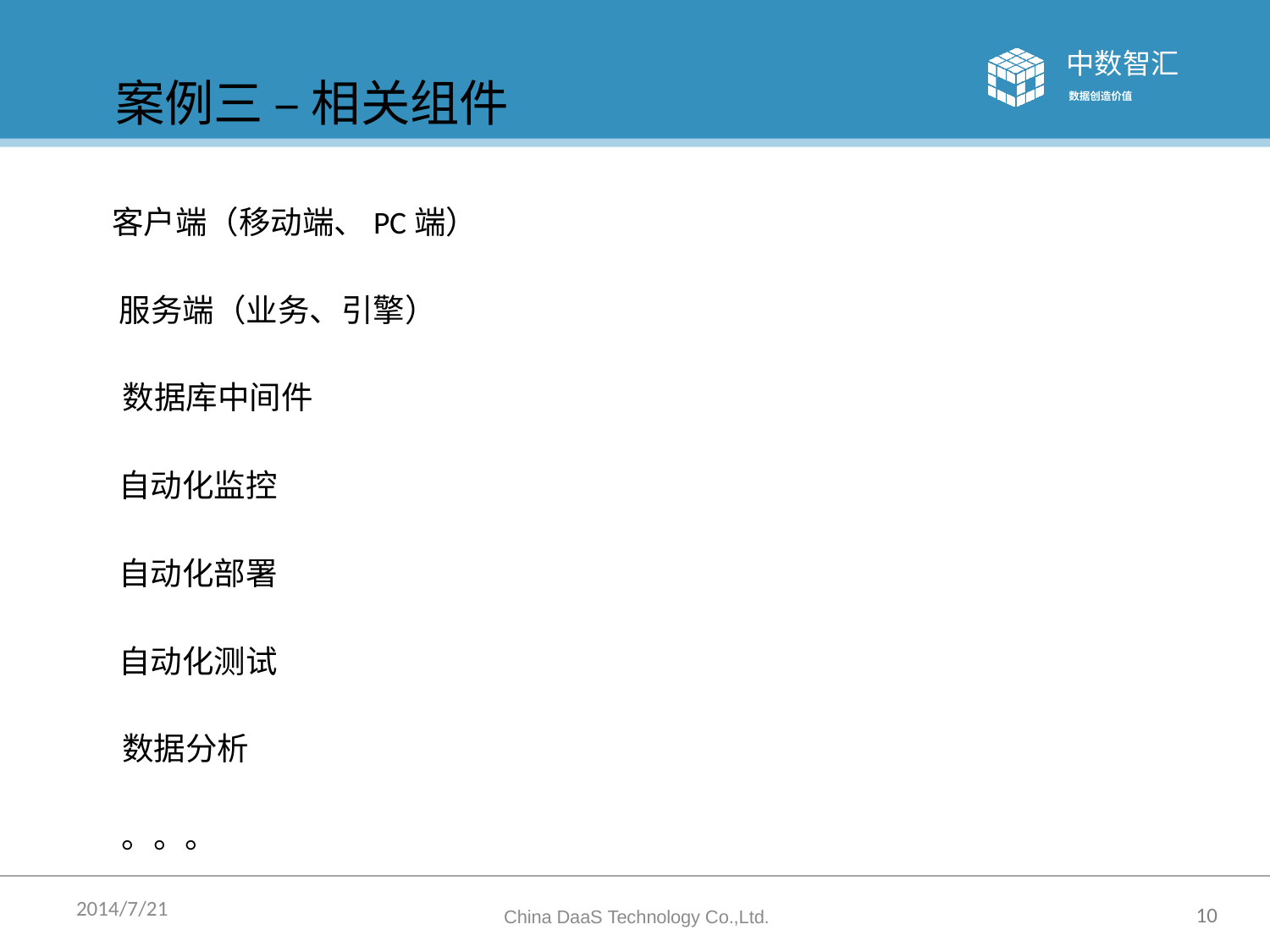

案例三 – 相关组件
客户端（移动端、PC端）
服务端（业务、引擎）
数据库中间件
自动化监控
自动化部署
自动化测试
数据分析
。。。
2014/7/21
10